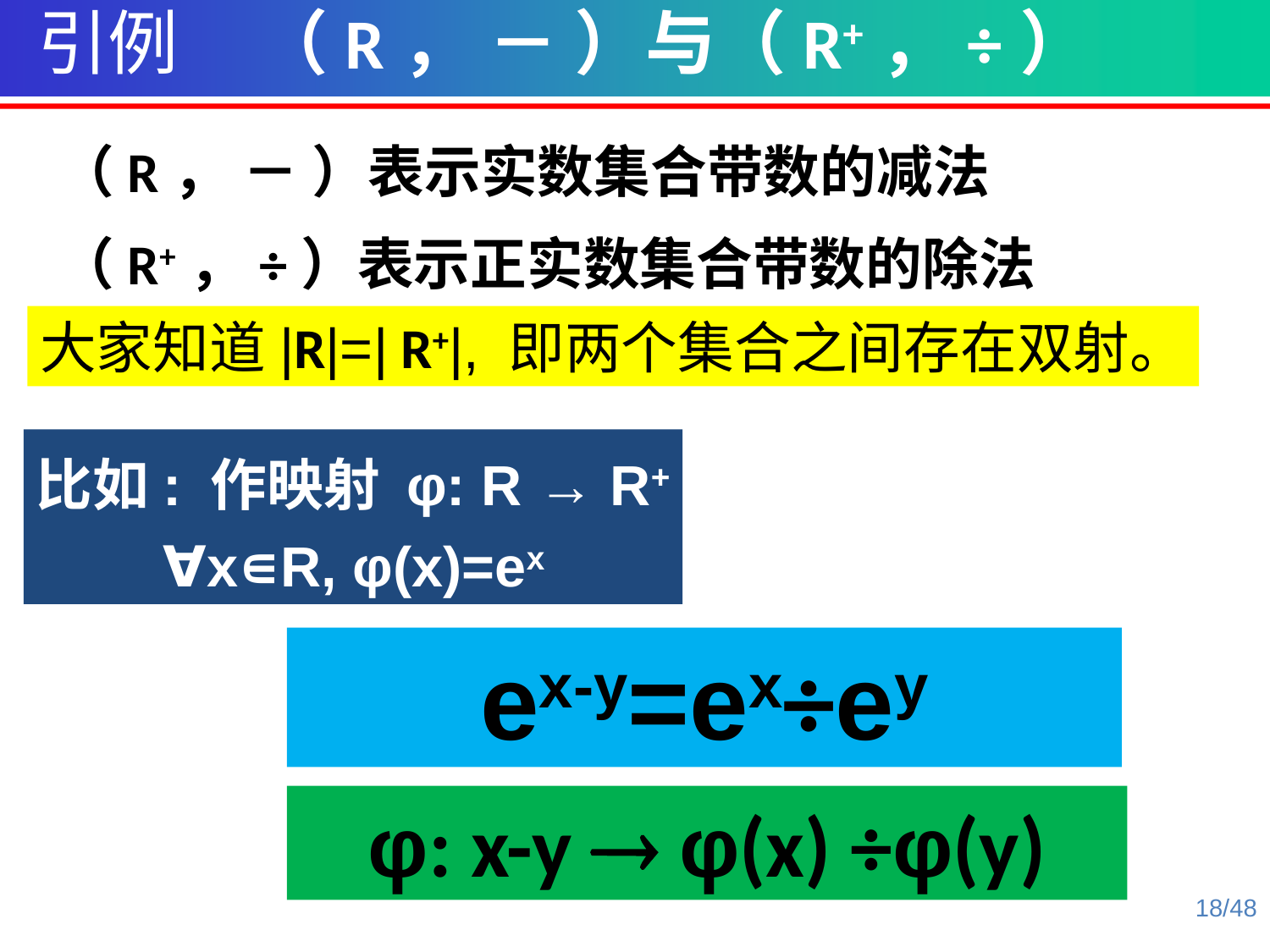

引例     （R， － ）与（R+，÷）
（R， － ）表示实数集合带数的减法
（R+，÷）表示正实数集合带数的除法
大家知道|R|=| R+|, 即两个集合之间存在双射。
比如: 作映射 φ: R → R+
	∀x∊R, φ(x)=ex
ex-y=ex÷ey
φ: x-y → φ(x) ÷φ(y)
18/48